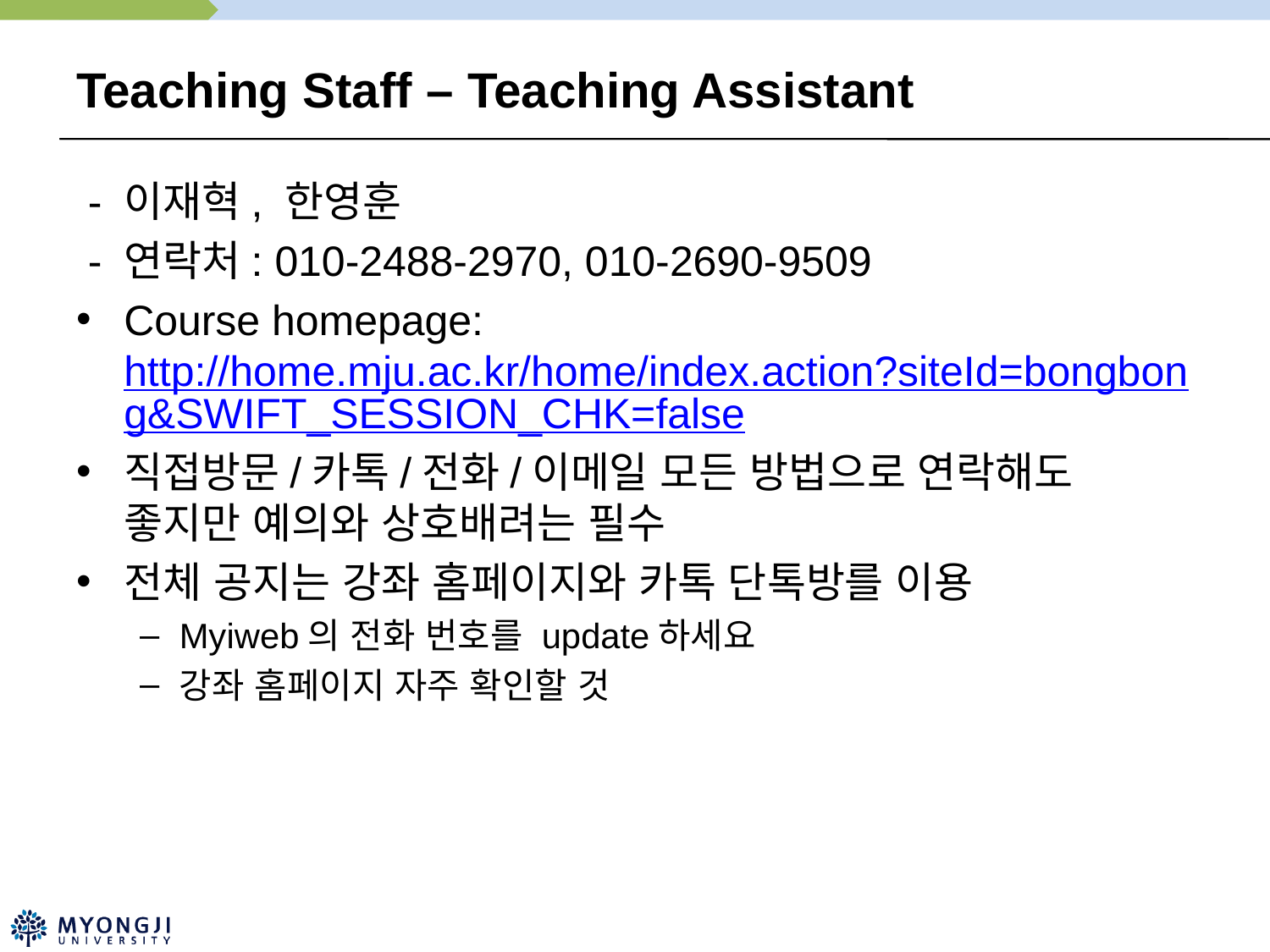

# Teaching Staff – Teaching Assistant
 - 이재혁, 한영훈
 - 연락처: 010-2488-2970, 010-2690-9509
Course homepage: http://home.mju.ac.kr/home/index.action?siteId=bongbong&SWIFT_SESSION_CHK=false
직접방문/카톡/전화/이메일 모든 방법으로 연락해도 좋지만 예의와 상호배려는 필수
전체 공지는 강좌 홈페이지와 카톡 단톡방를 이용
Myiweb의 전화 번호를 update하세요
강좌 홈페이지 자주 확인할 것